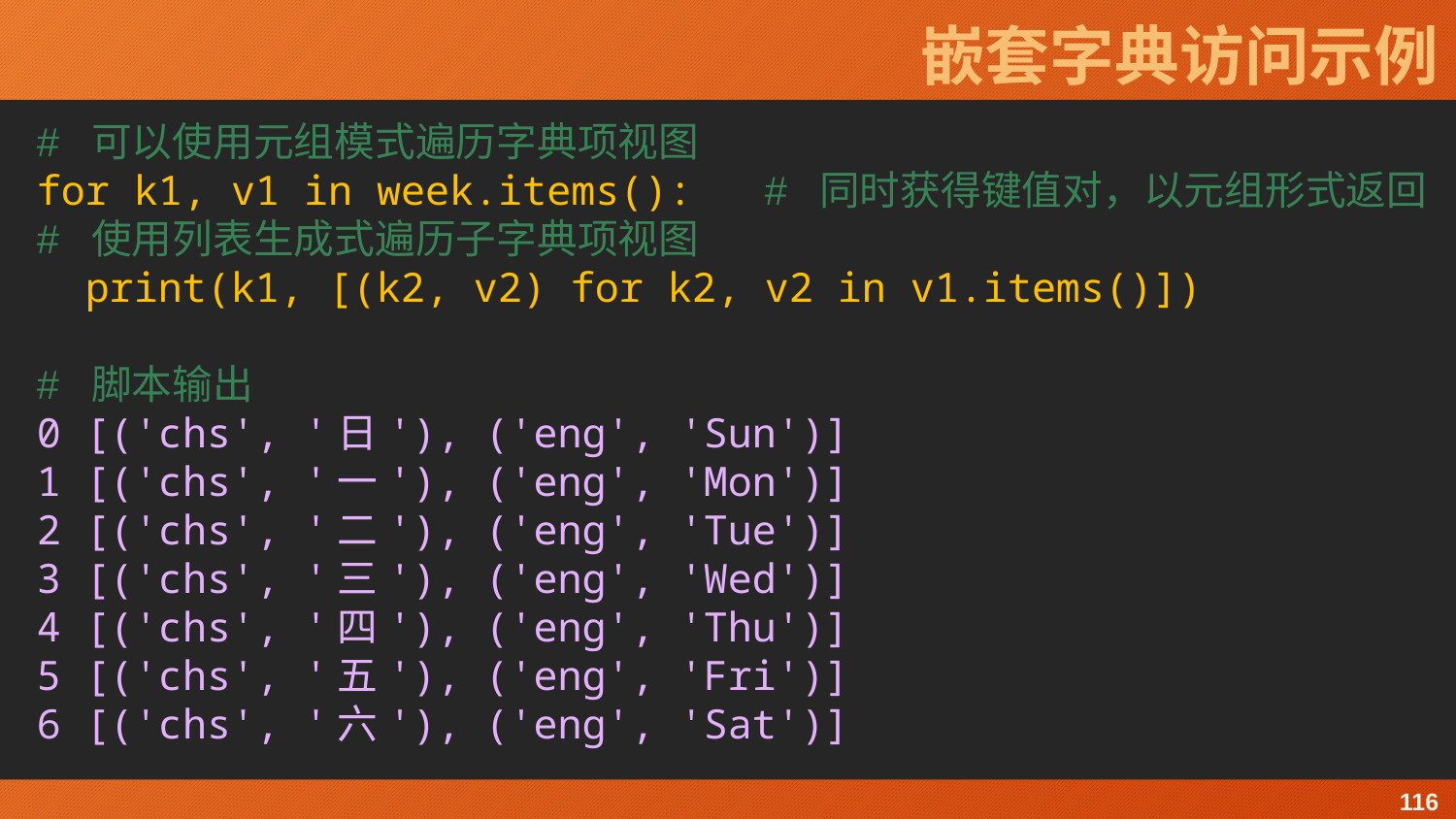

# 嵌套字典访问示例
#  可以使用元组模式遍历字典项视图
for k1, v1 in week.items():	#  同时获得键值对，以元组形式返回
#  使用列表生成式遍历子字典项视图
  print(k1, [(k2, v2) for k2, v2 in v1.items()])

#  脚本输出
0 [('chs', '日'), ('eng', 'Sun')]
1 [('chs', '一'), ('eng', 'Mon')]
2 [('chs', '二'), ('eng', 'Tue')]
3 [('chs', '三'), ('eng', 'Wed')]
4 [('chs', '四'), ('eng', 'Thu')]
5 [('chs', '五'), ('eng', 'Fri')]
6 [('chs', '六'), ('eng', 'Sat')]
116